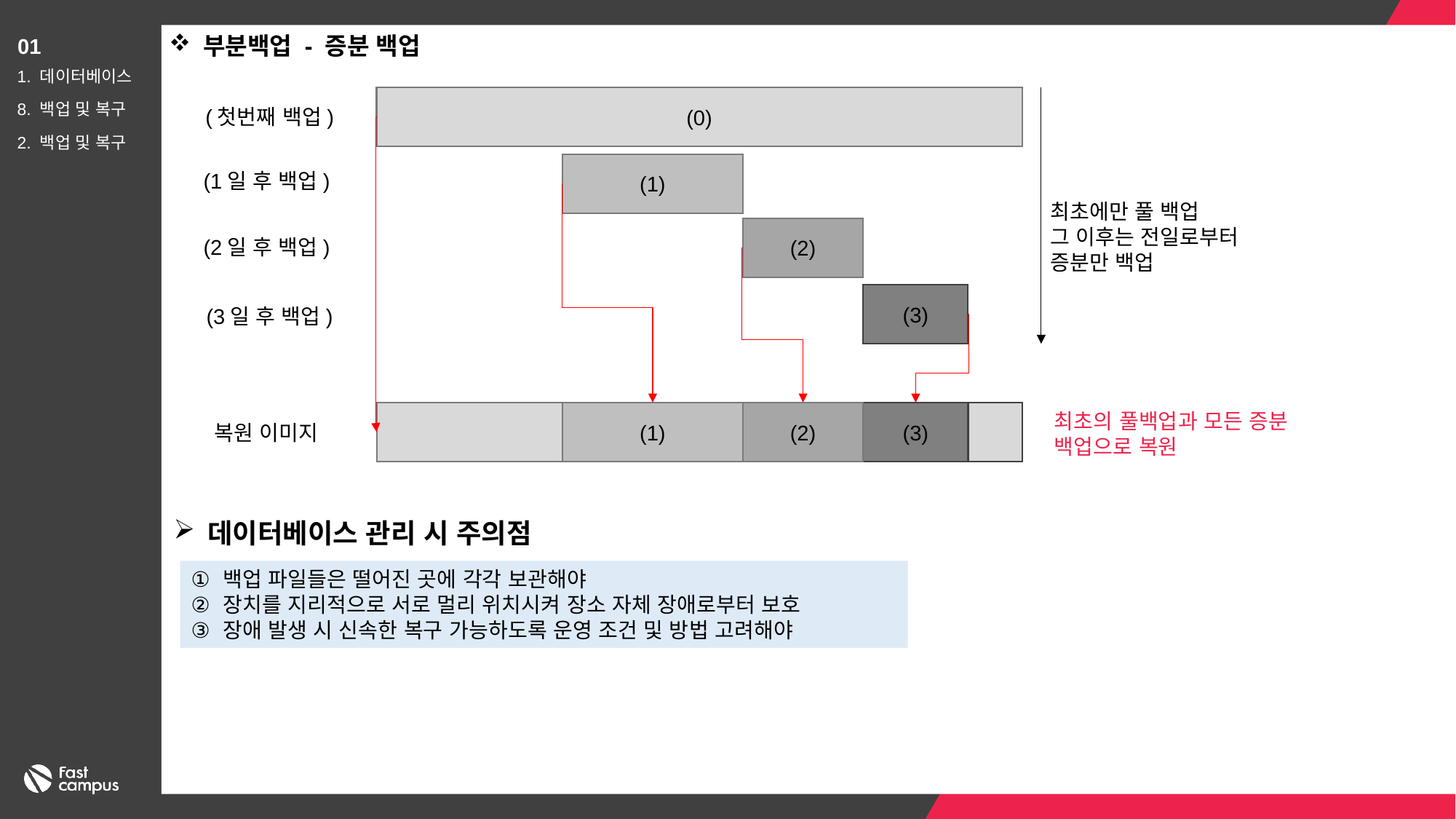

부분백업 - 증분 백업
01
1. 데이터베이스
8. 백업 및 복구
2. 백업 및 복구
(0)
(첫번째 백업)
(1)
(1일 후 백업)
최초에만 풀 백업
그 이후는 전일로부터 증분만 백업
(2)
(2일 후 백업)
(3)
(3일 후 백업)
최초의 풀백업과 모든 증분 백업으로 복원

(1)
(2)
(3)

복원 이미지
데이터베이스 관리 시 주의점
백업 파일들은 떨어진 곳에 각각 보관해야
장치를 지리적으로 서로 멀리 위치시켜 장소 자체 장애로부터 보호
장애 발생 시 신속한 복구 가능하도록 운영 조건 및 방법 고려해야